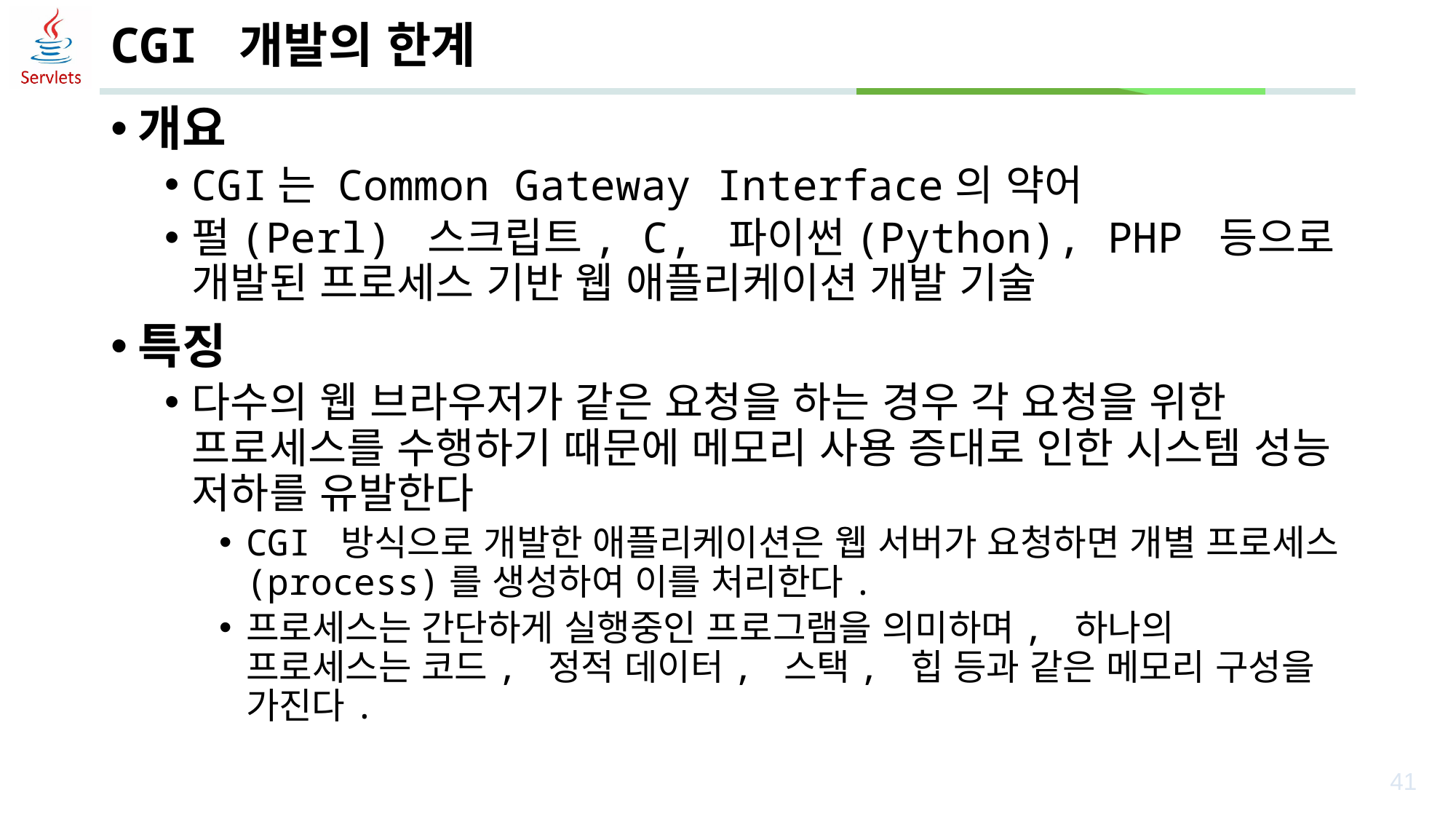

# CGI 개발의 한계
개요
CGI는 Common Gateway Interface의 약어
펄(Perl) 스크립트, C, 파이썬(Python), PHP 등으로 개발된 프로세스 기반 웹 애플리케이션 개발 기술
특징
다수의 웹 브라우저가 같은 요청을 하는 경우 각 요청을 위한 프로세스를 수행하기 때문에 메모리 사용 증대로 인한 시스템 성능 저하를 유발한다
CGI 방식으로 개발한 애플리케이션은 웹 서버가 요청하면 개별 프로세스(process)를 생성하여 이를 처리한다.
프로세스는 간단하게 실행중인 프로그램을 의미하며, 하나의 프로세스는 코드, 정적 데이터, 스택, 힙 등과 같은 메모리 구성을 가진다.
41